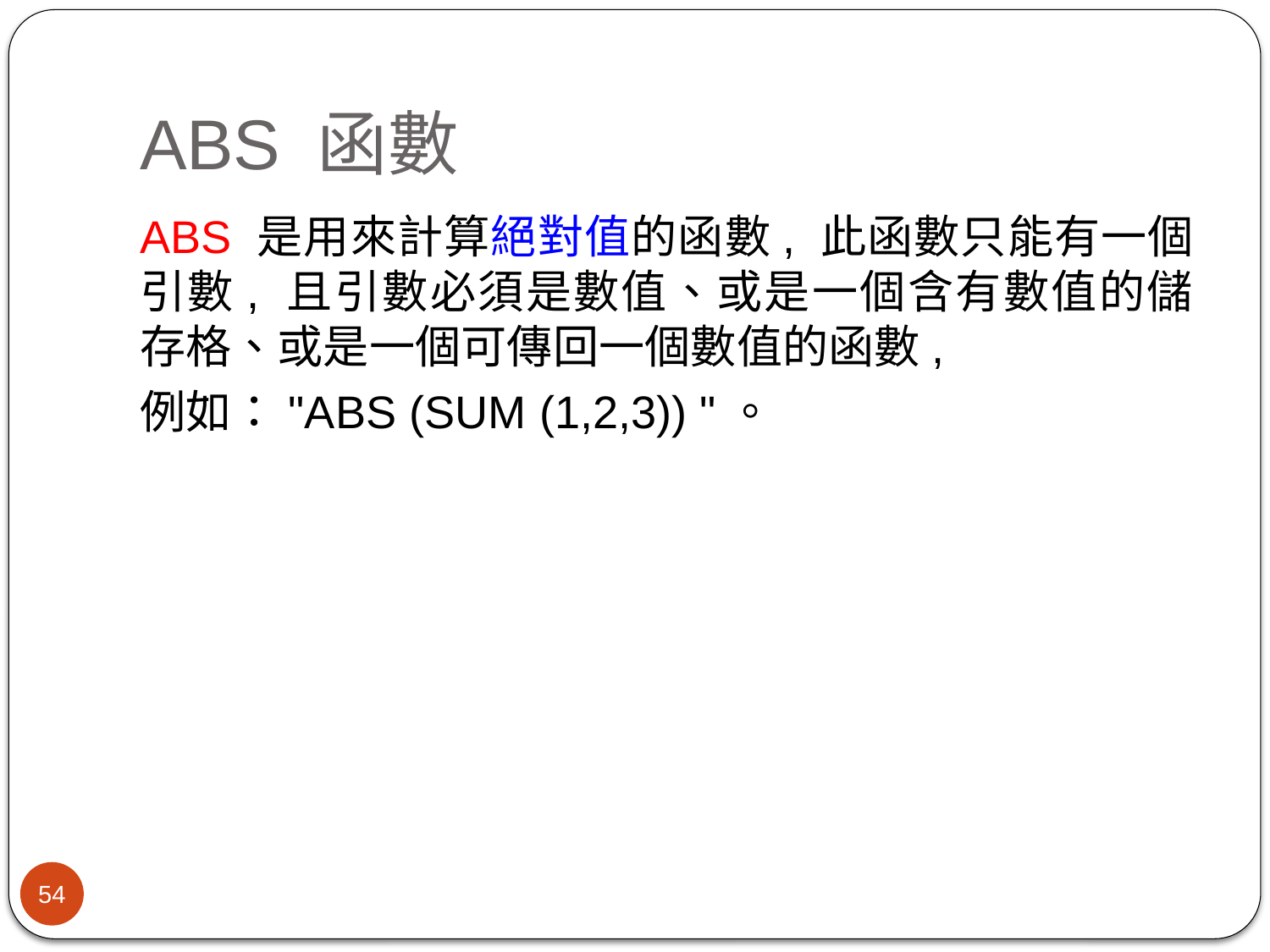

# ABS 函數
ABS 是用來計算絕對值的函數, 此函數只能有一個引數, 且引數必須是數值、或是一個含有數值的儲存格、或是一個可傳回一個數值的函數,
例如："ABS (SUM (1,2,3)) "。
54